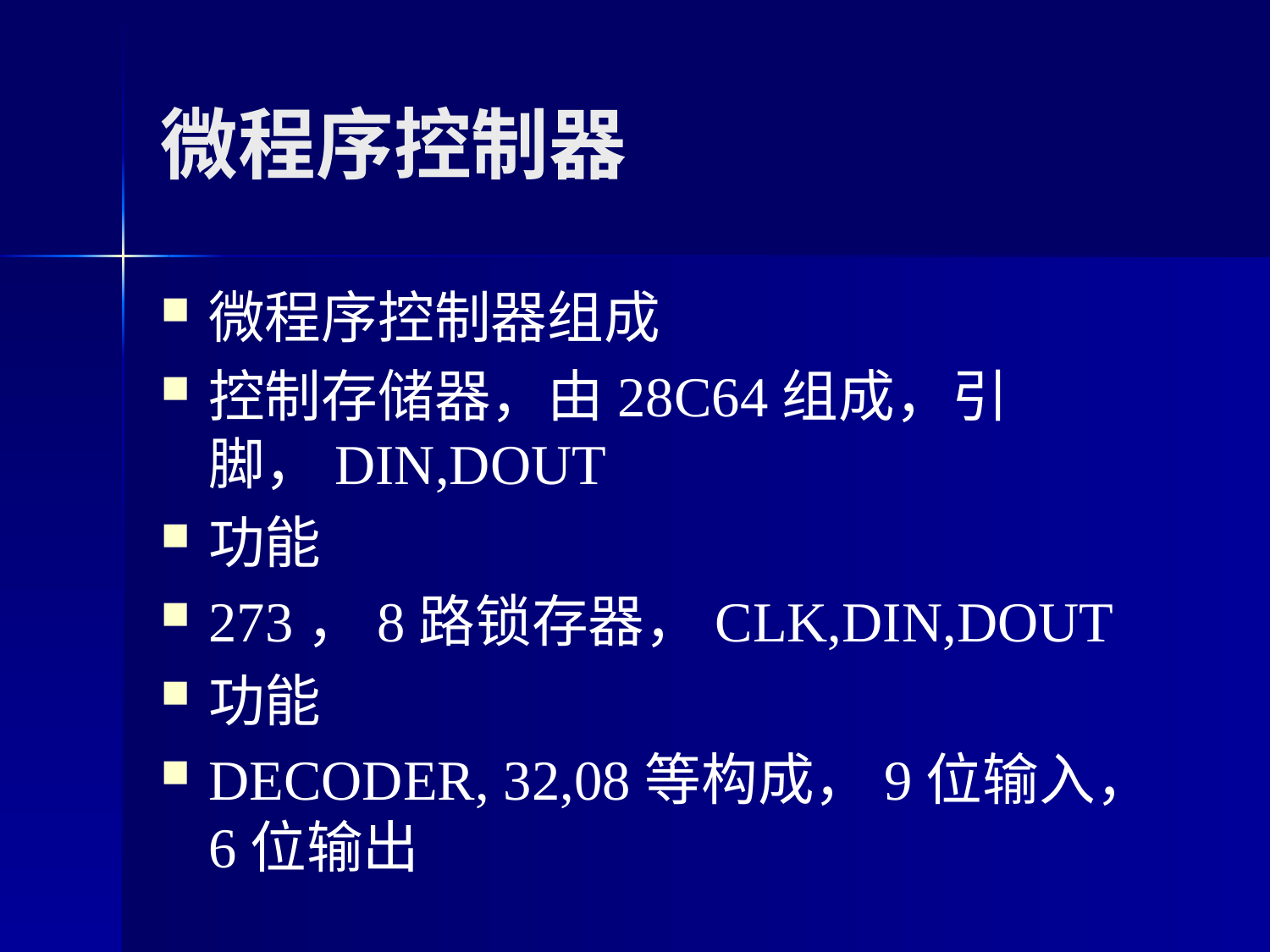

# 微程序控制器
微程序控制器组成
控制存储器，由28C64组成，引脚，DIN,DOUT
功能
273，8路锁存器，CLK,DIN,DOUT
功能
DECODER, 32,08等构成，9位输入，6位输出